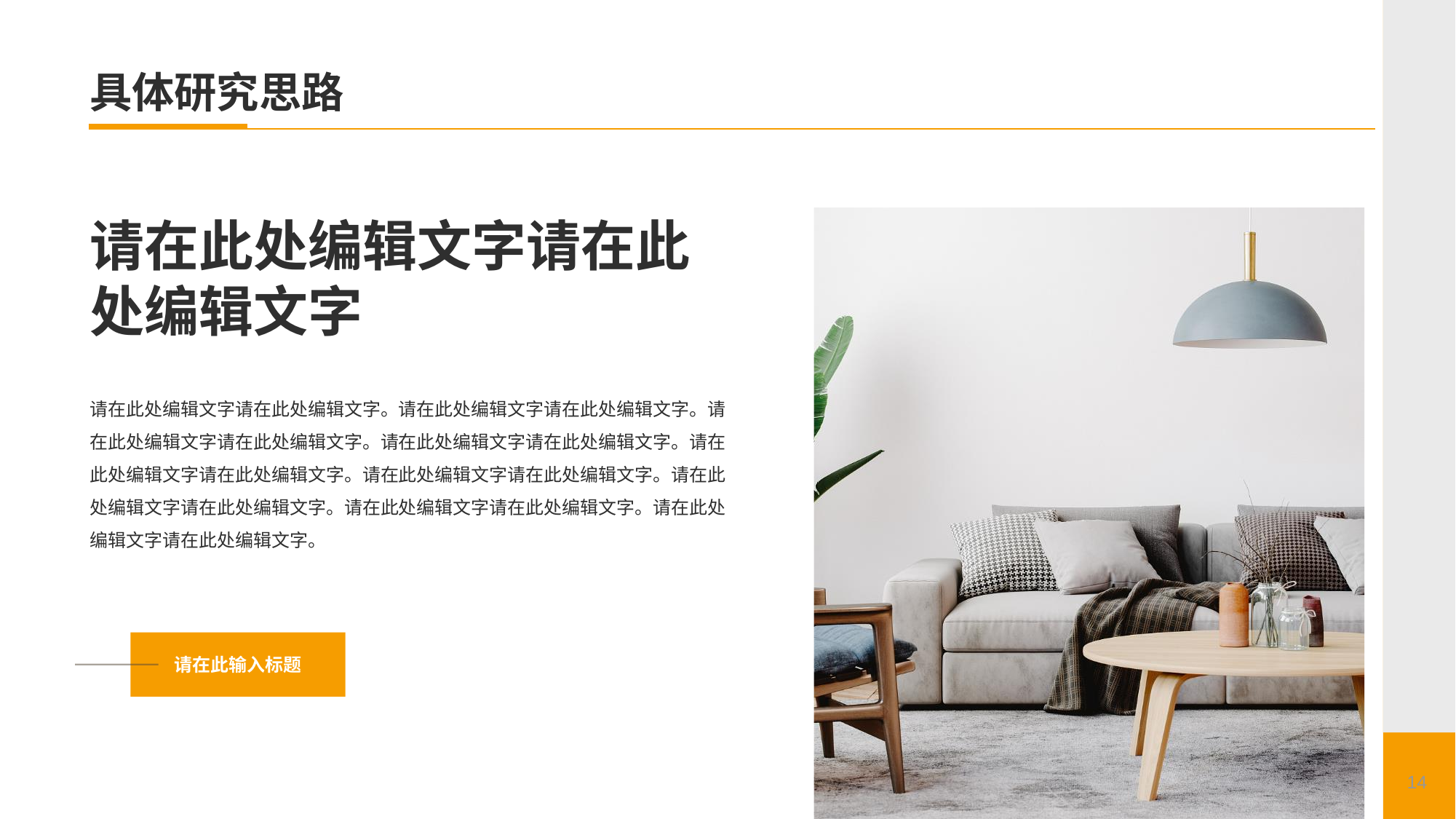

# 具体研究思路
请在此处编辑文字请在此处编辑文字

请在此处编辑文字请在此处编辑文字。请在此处编辑文字请在此处编辑文字。请在此处编辑文字请在此处编辑文字。请在此处编辑文字请在此处编辑文字。请在此处编辑文字请在此处编辑文字。请在此处编辑文字请在此处编辑文字。请在此处编辑文字请在此处编辑文字。请在此处编辑文字请在此处编辑文字。请在此处编辑文字请在此处编辑文字。
请在此输入标题
14